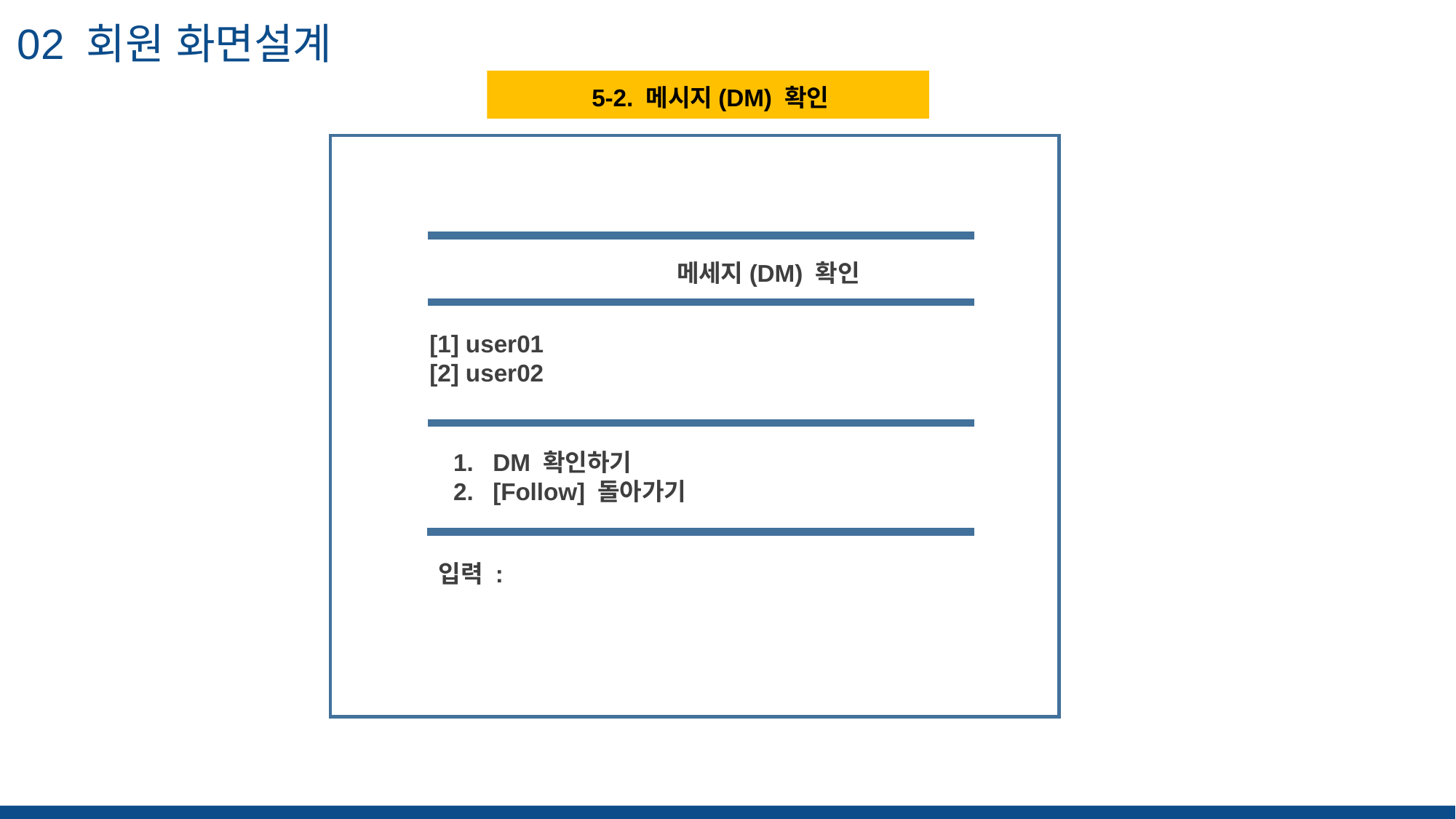

02 회원 화면설계

 5-2. 메시지(DM) 확인
“ 해당 슬라이드의 핵심 을 적어주세요 ”

	          메세지(DM) 확인
[1] user01
[2] user02
DM 확인하기
[Follow] 돌아가기
입력 :